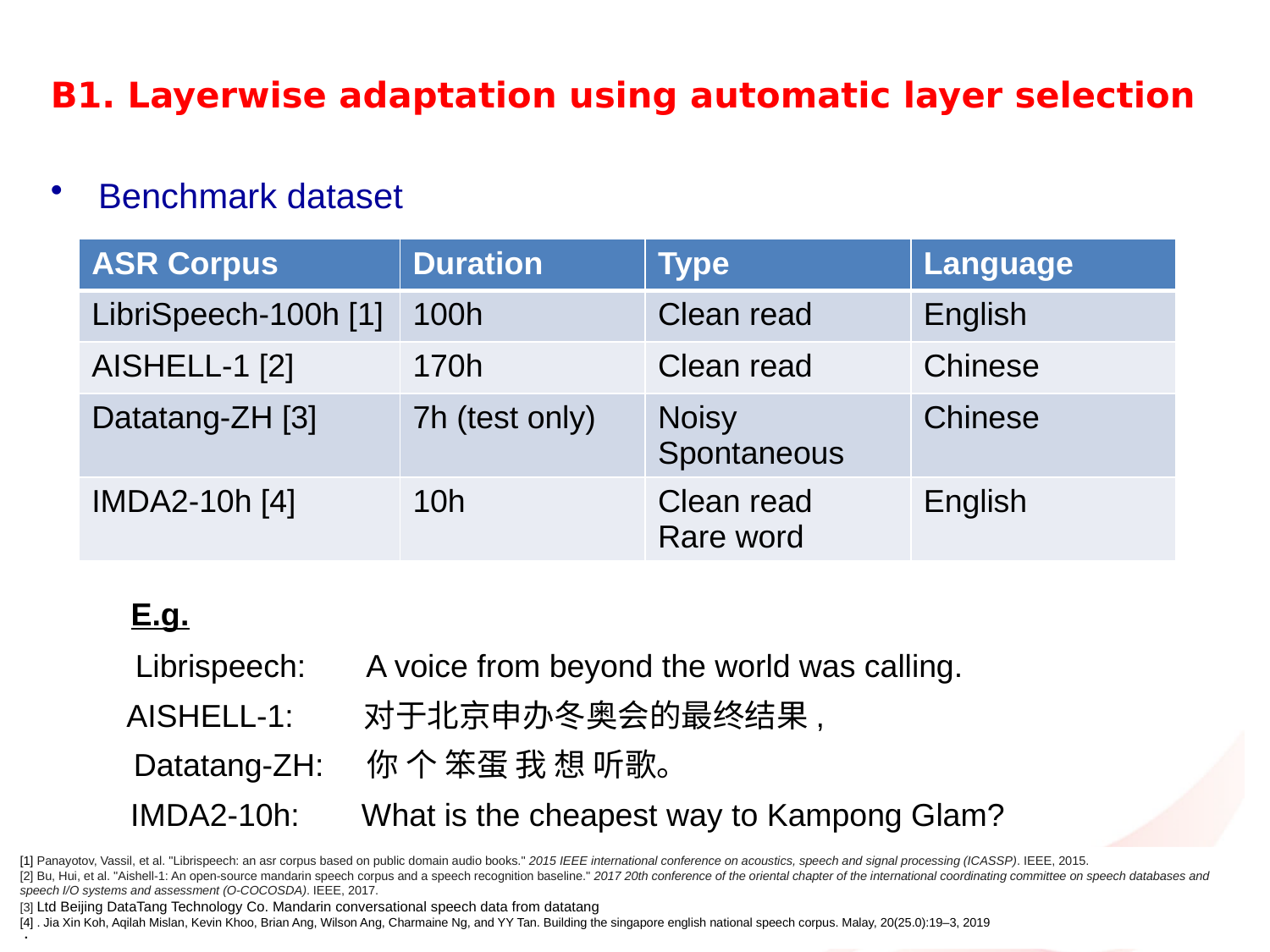

# B1. Layerwise adaptation using automatic layer selection
Benchmark dataset
| ASR Corpus | Duration | Type | Language |
| --- | --- | --- | --- |
| LibriSpeech-100h [1] | 100h | Clean read | English |
| AISHELL-1 [2] | 170h | Clean read | Chinese |
| Datatang-ZH [3] | 7h (test only) | Noisy Spontaneous | Chinese |
| IMDA2-10h [4] | 10h | Clean read Rare word | English |
E.g.
Librispeech:       A voice from beyond the world was calling.
AISHELL-1:       对于北京申办冬奥会的最终结果,
Datatang-ZH:    你 个 笨蛋 我 想 听歌。
IMDA2-10h:       What is the cheapest way to Kampong Glam?
[1] Panayotov, Vassil, et al. "Librispeech: an asr corpus based on public domain audio books." 2015 IEEE international conference on acoustics, speech and signal processing (ICASSP). IEEE, 2015.
[2] Bu, Hui, et al. "Aishell-1: An open-source mandarin speech corpus and a speech recognition baseline." 2017 20th conference of the oriental chapter of the international coordinating committee on speech databases and speech I/O systems and assessment (O-COCOSDA). IEEE, 2017.
[3] Ltd Beijing DataTang Technology Co. Mandarin conversational speech data from datatang
[4] . Jia Xin Koh, Aqilah Mislan, Kevin Khoo, Brian Ang, Wilson Ang, Charmaine Ng, and YY Tan. Building the singapore english national speech corpus. Malay, 20(25.0):19–3, 2019
49
.